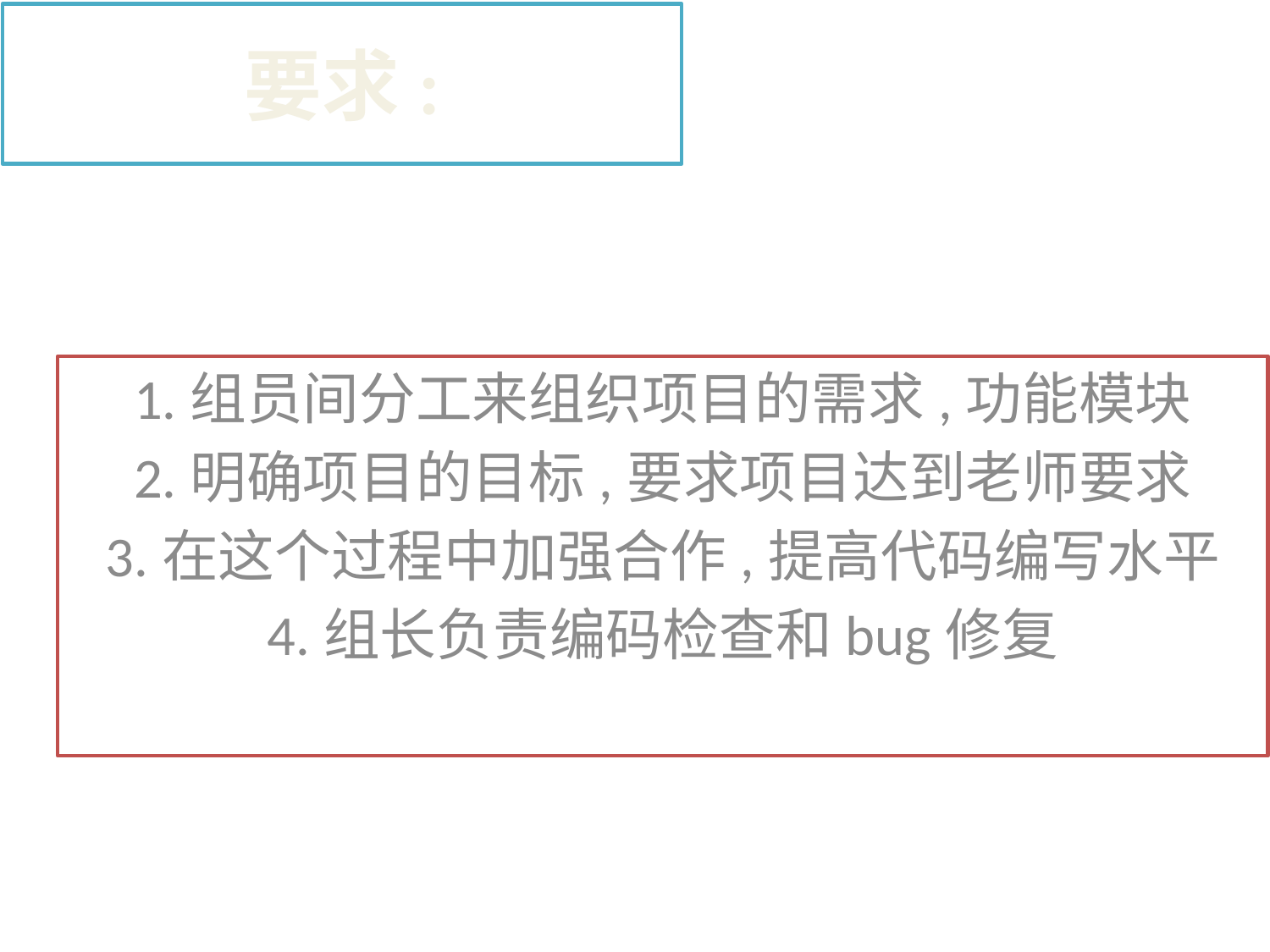

# 要求:
1.组员间分工来组织项目的需求,功能模块
2.明确项目的目标,要求项目达到老师要求
3.在这个过程中加强合作,提高代码编写水平
4.组长负责编码检查和bug修复